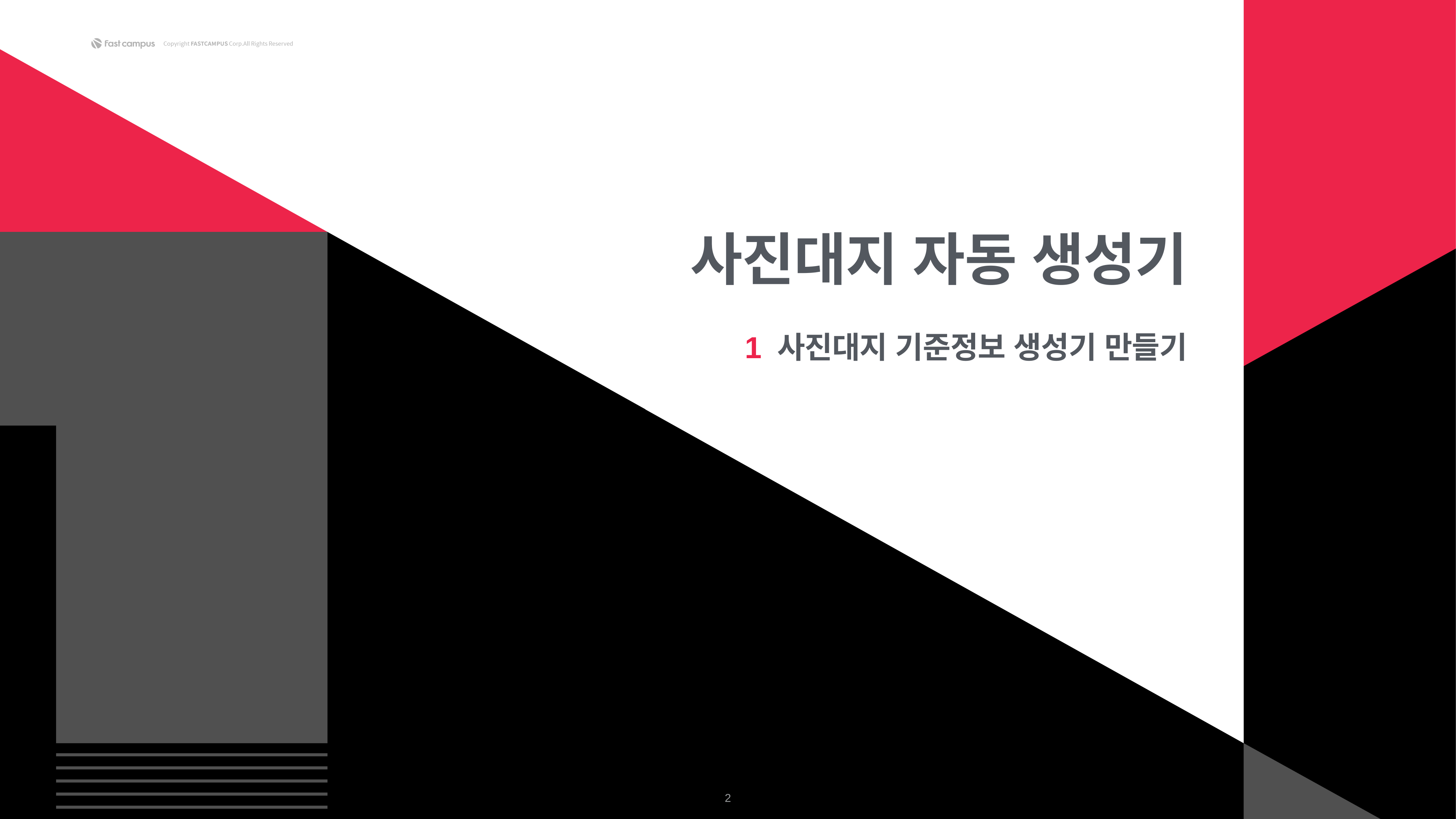

사진대지 자동 생성기

1 사진대지 기준정보 생성기 만들기
2